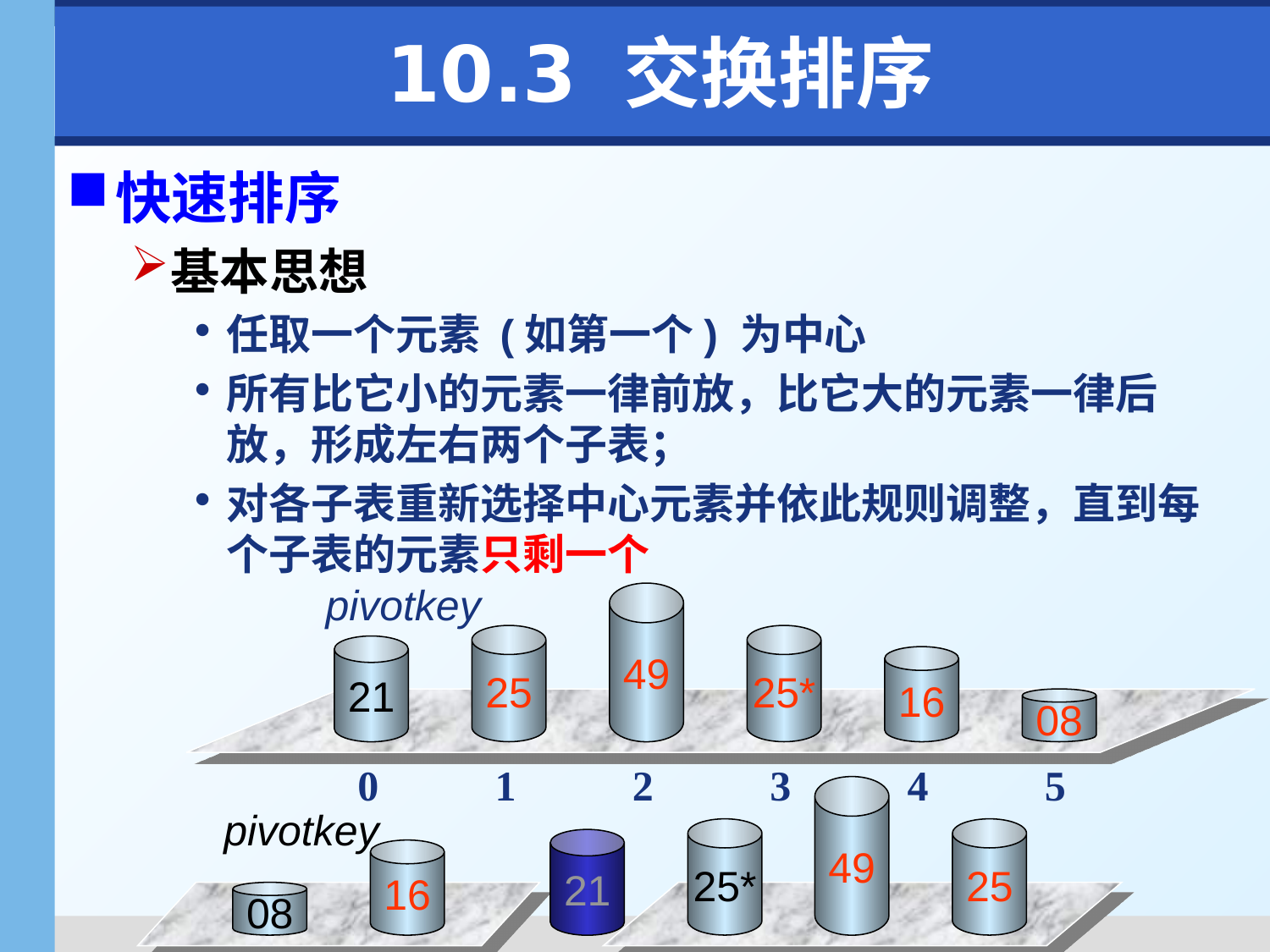

# 10.3 交换排序
快速排序
基本思想
任取一个元素 (如第一个) 为中心
所有比它小的元素一律前放，比它大的元素一律后放，形成左右两个子表；
对各子表重新选择中心元素并依此规则调整，直到每个子表的元素只剩一个

pivotkey
49
25
25*
21
16

08
0           1           2           3           4           5
49
pivotkey
25*
25
21
16

08